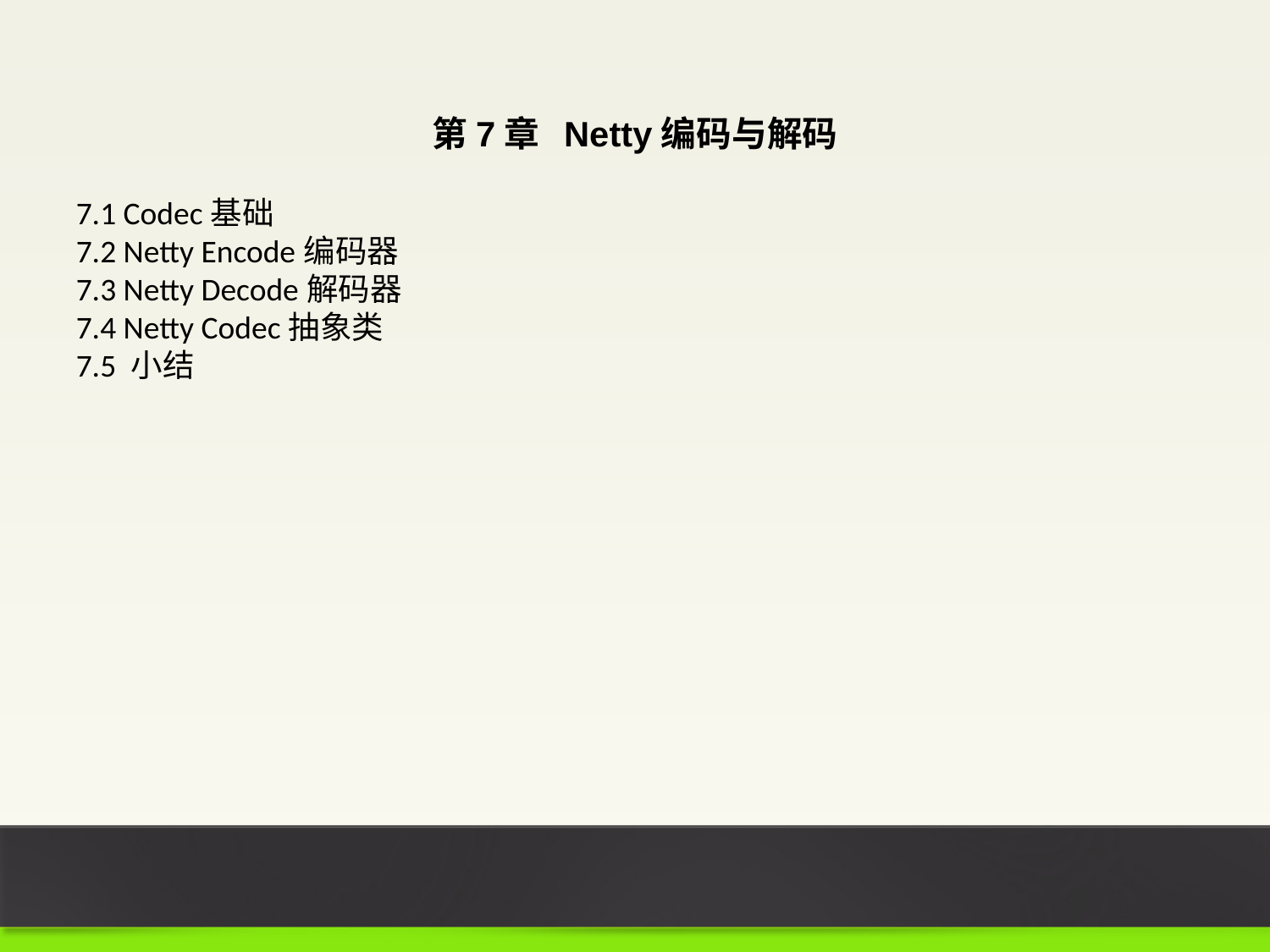

第7章  Netty编码与解码
7.1 Codec基础
7.2 Netty Encode编码器
7.3 Netty Decode解码器
7.4 Netty Codec抽象类
7.5 小结